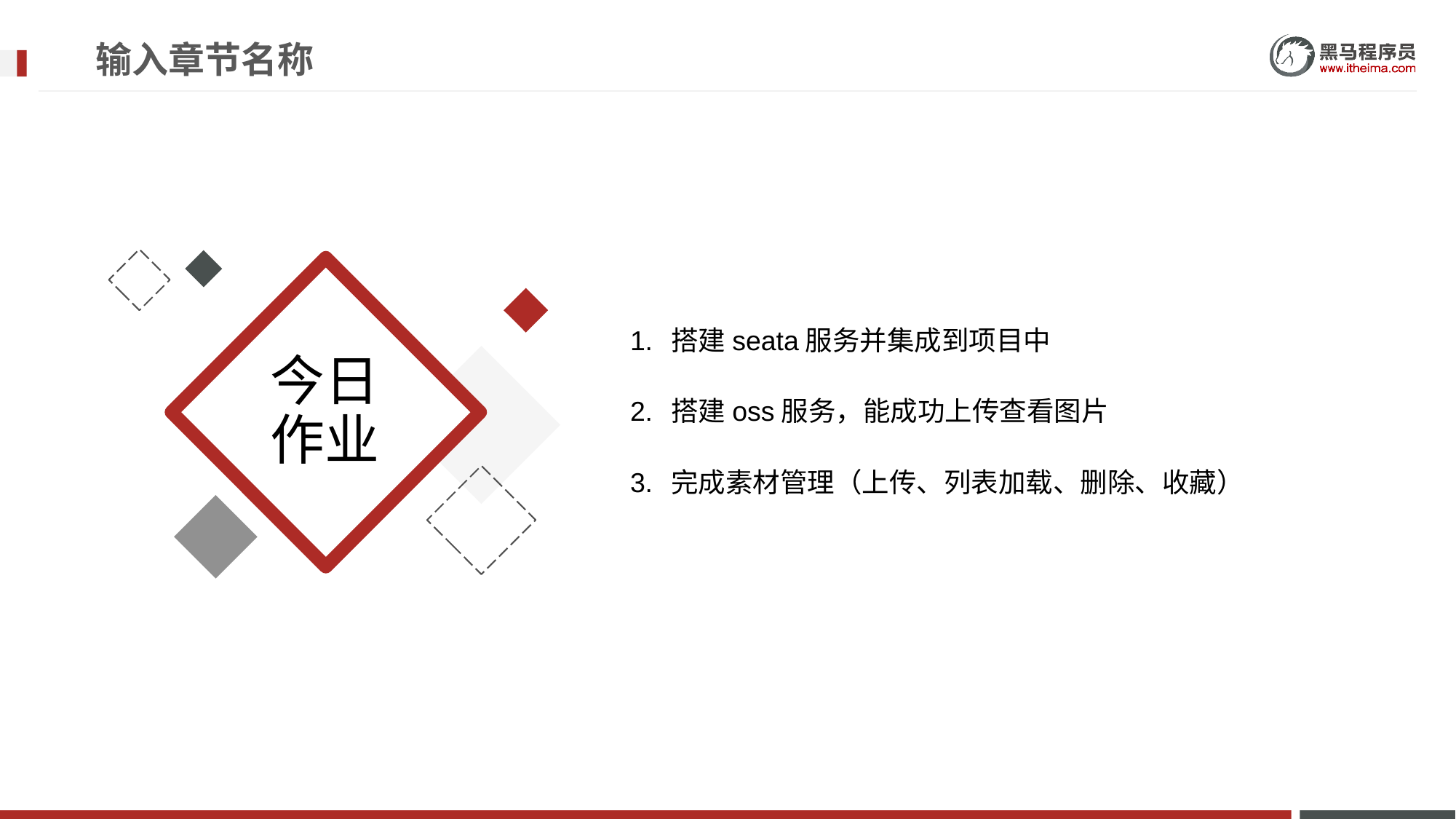

# 输入章节名称
搭建seata服务并集成到项目中
搭建oss服务，能成功上传查看图片
完成素材管理（上传、列表加载、删除、收藏）